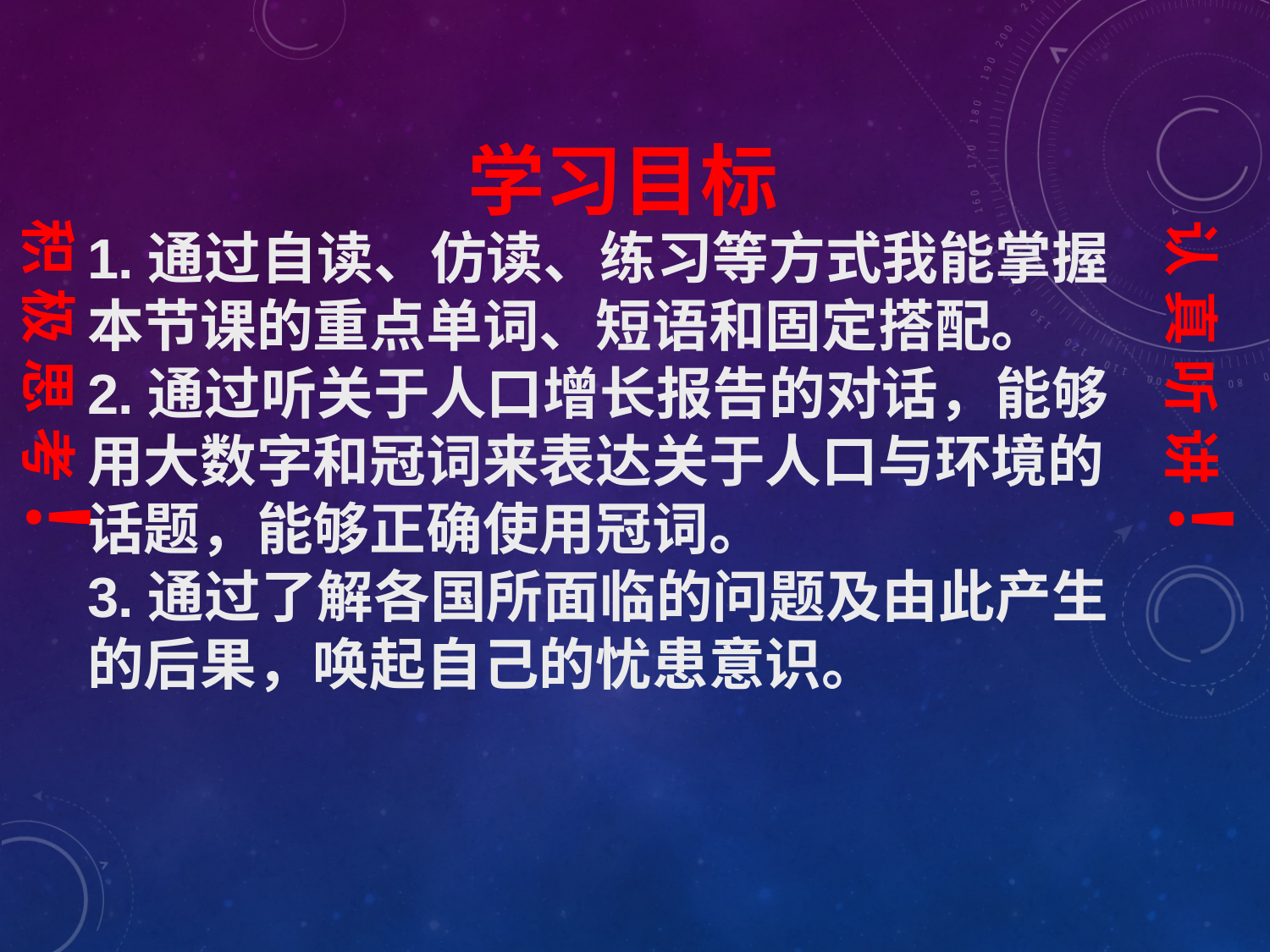

学习目标
积 极 思 考 ！
认 真 听 讲 ！
1.通过自读、仿读、练习等方式我能掌握本节课的重点单词、短语和固定搭配。
2.通过听关于人口增长报告的对话，能够用大数字和冠词来表达关于人口与环境的话题，能够正确使用冠词。
3.通过了解各国所面临的问题及由此产生的后果，唤起自己的忧患意识。